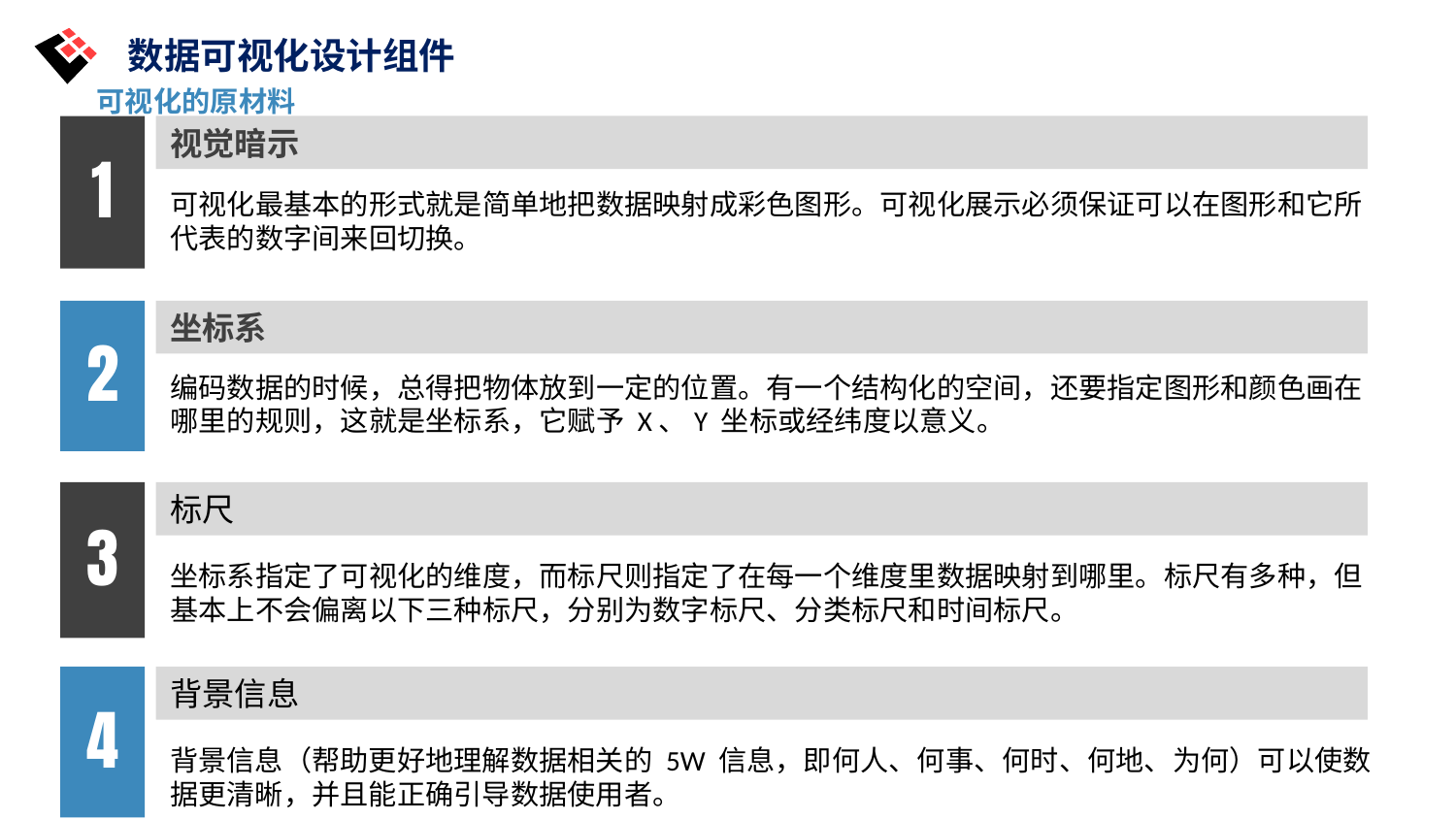

数据可视化设计组件

可视化的原材料
视觉暗示
1
可视化最基本的形式就是简单地把数据映射成彩色图形。可视化展示必须保证可以在图形和它所代表的数字间来回切换。
2
坐标系
编码数据的时候，总得把物体放到一定的位置。有一个结构化的空间，还要指定图形和颜色画在哪里的规则，这就是坐标系，它赋予 X、Y 坐标或经纬度以意义。
3
标尺
坐标系指定了可视化的维度，而标尺则指定了在每一个维度里数据映射到哪里。标尺有多种，但基本上不会偏离以下三种标尺，分别为数字标尺、分类标尺和时间标尺。
4
背景信息
背景信息（帮助更好地理解数据相关的 5W 信息，即何人、何事、何时、何地、为何）可以使数据更清晰，并且能正确引导数据使用者。